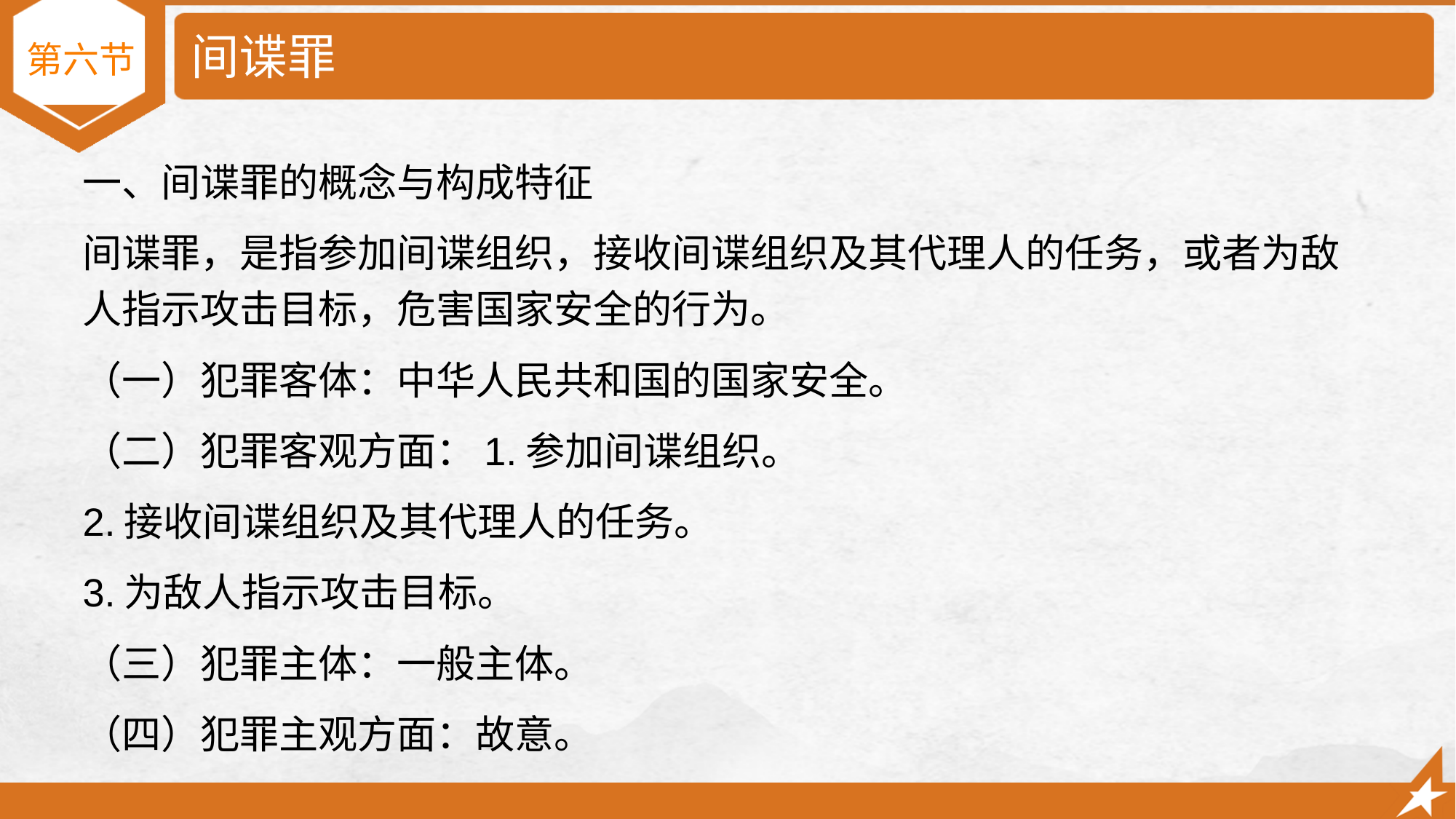

# 间谍罪
第六节
一、间谍罪的概念与构成特征
间谍罪，是指参加间谍组织，接收间谍组织及其代理人的任务，或者为敌人指示攻击目标，危害国家安全的行为。
（一）犯罪客体：中华人民共和国的国家安全。
（二）犯罪客观方面：1.参加间谍组织。
2.接收间谍组织及其代理人的任务。
3.为敌人指示攻击目标。
（三）犯罪主体：一般主体。
（四）犯罪主观方面：故意。